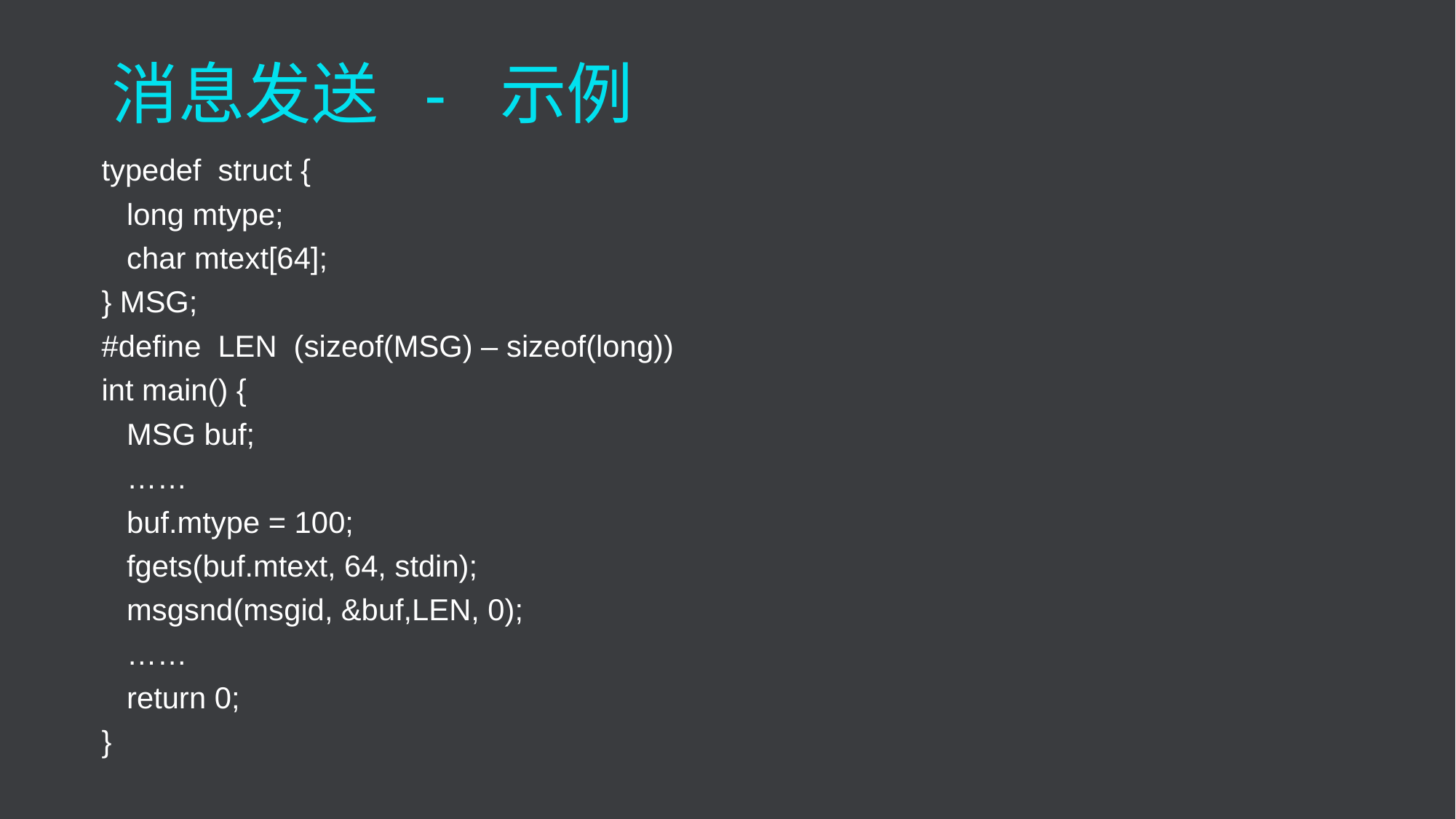

消息发送  -  示例
typedef  struct {
   long mtype;
   char mtext[64];
} MSG;
#define  LEN  (sizeof(MSG) – sizeof(long))
int main() {
   MSG buf;
   ……
   buf.mtype = 100;
   fgets(buf.mtext, 64, stdin);
   msgsnd(msgid, &buf,LEN, 0);
   ……
   return 0;
}